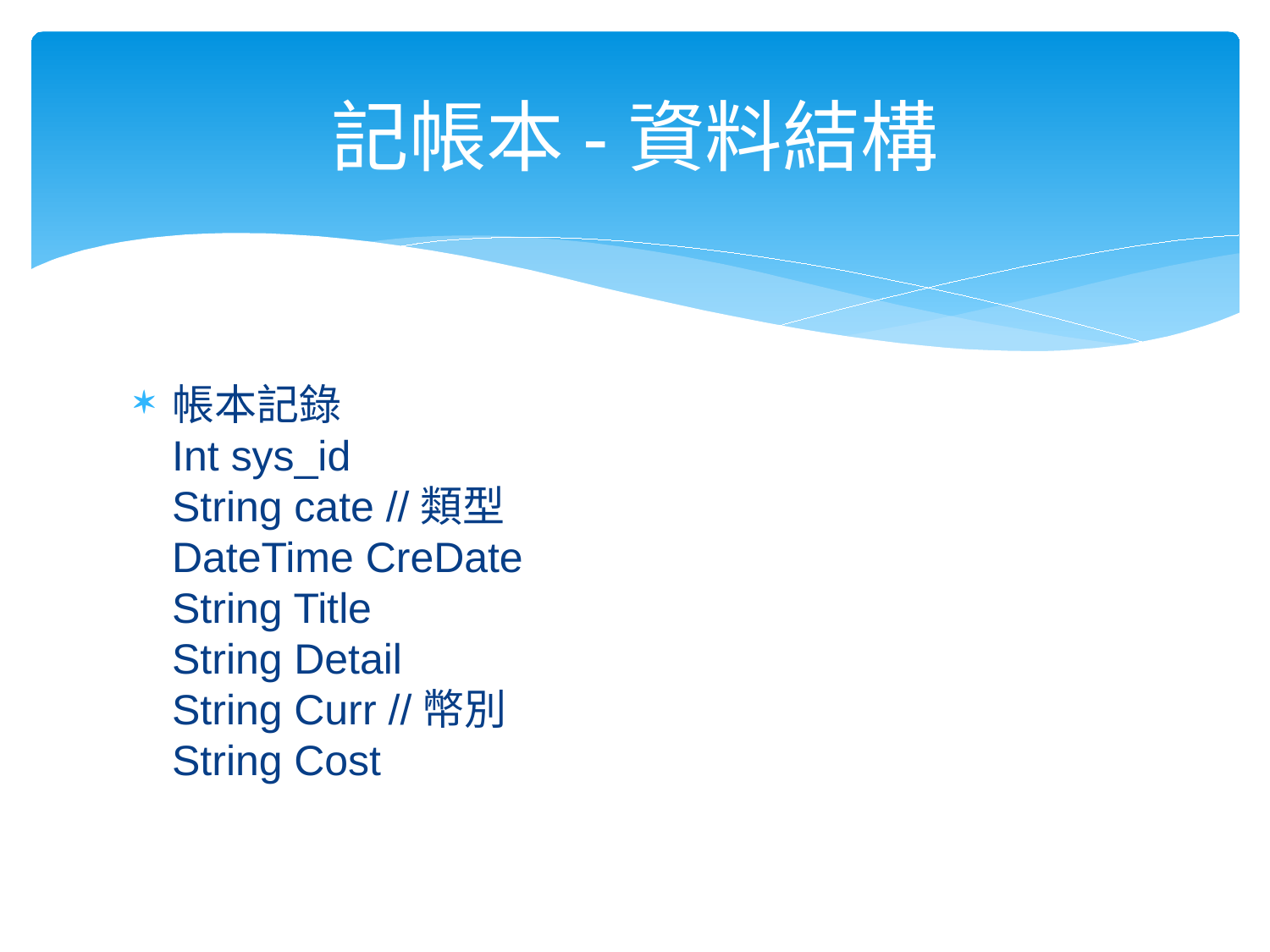

# 記帳本-資料結構
帳本記錄
Int sys_id
String cate //類型
DateTime CreDate
String Title
String Detail
String Curr //幣別
String Cost